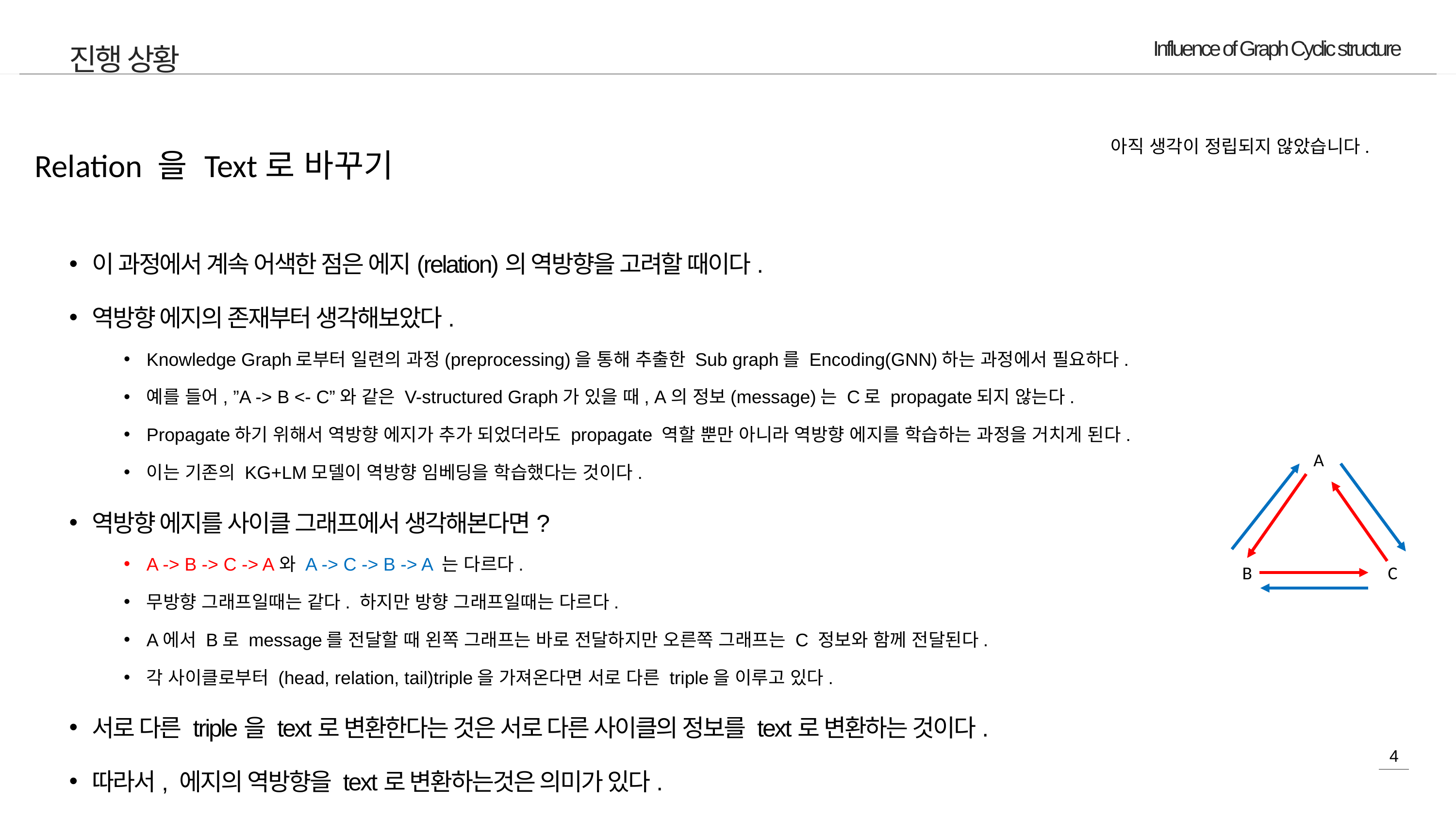

진행 상황
아직 생각이 정립되지 않았습니다.
Relation 을 Text로 바꾸기
이 과정에서 계속 어색한 점은 에지(relation)의 역방향을 고려할 때이다.
역방향 에지의 존재부터 생각해보았다.
Knowledge Graph로부터 일련의 과정(preprocessing)을 통해 추출한 Sub graph를 Encoding(GNN)하는 과정에서 필요하다.
예를 들어, ”A -> B <- C”와 같은 V-structured Graph가 있을 때, A의 정보(message)는 C로 propagate되지 않는다.
Propagate하기 위해서 역방향 에지가 추가 되었더라도 propagate 역할 뿐만 아니라 역방향 에지를 학습하는 과정을 거치게 된다.
이는 기존의 KG+LM모델이 역방향 임베딩을 학습했다는 것이다.
역방향 에지를 사이클 그래프에서 생각해본다면?
A -> B -> C -> A와 A -> C -> B -> A 는 다르다.
무방향 그래프일때는 같다. 하지만 방향 그래프일때는 다르다.
A에서 B로 message를 전달할 때 왼쪽 그래프는 바로 전달하지만 오른쪽 그래프는 C 정보와 함께 전달된다.
각 사이클로부터 (head, relation, tail)triple을 가져온다면 서로 다른 triple을 이루고 있다.
서로 다른 triple을 text로 변환한다는 것은 서로 다른 사이클의 정보를 text로 변환하는 것이다.
따라서, 에지의 역방향을 text로 변환하는것은 의미가 있다.

A
B
C